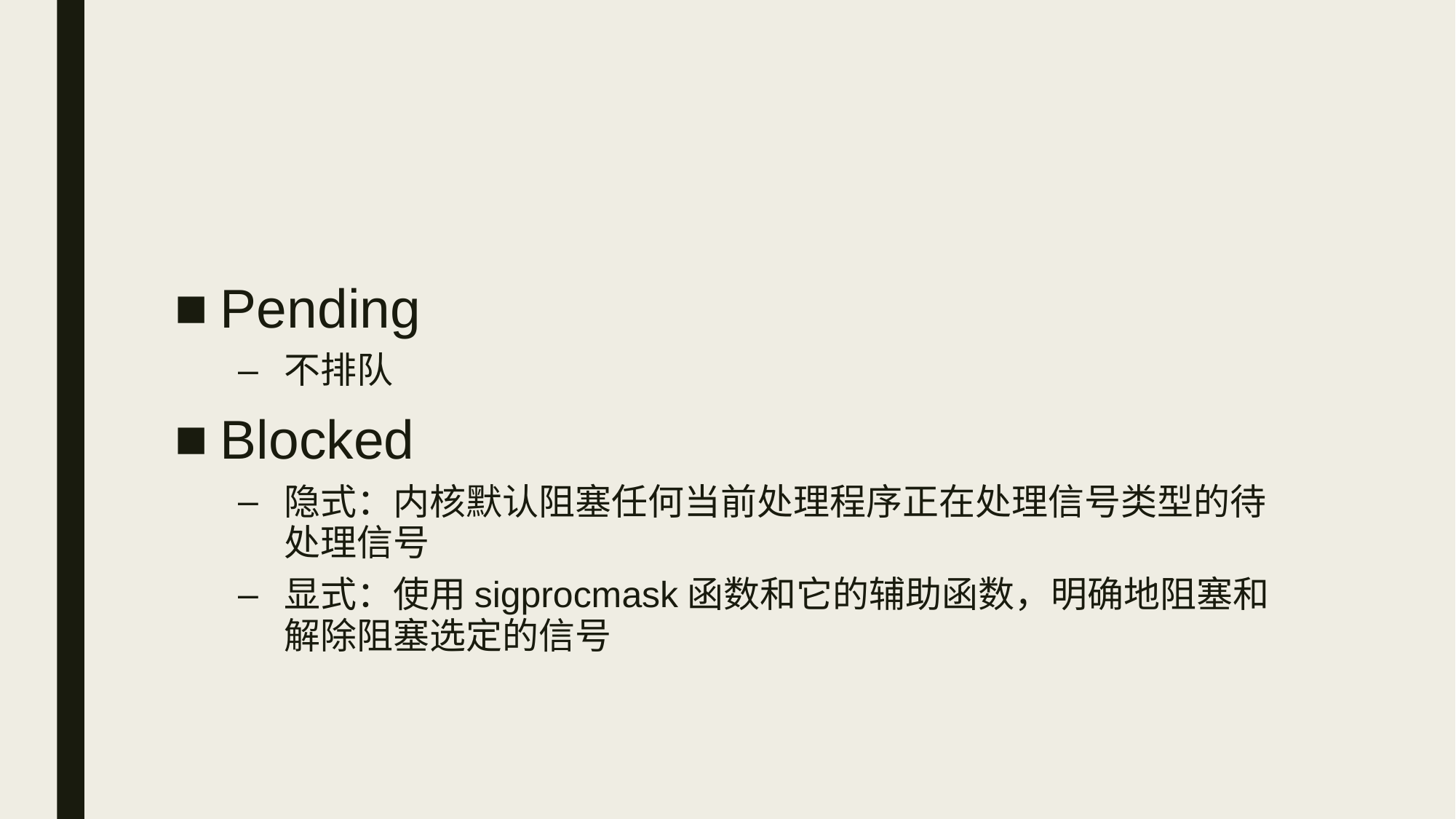

#
Pending
不排队
Blocked
隐式：内核默认阻塞任何当前处理程序正在处理信号类型的待处理信号
显式：使用sigprocmask函数和它的辅助函数，明确地阻塞和解除阻塞选定的信号